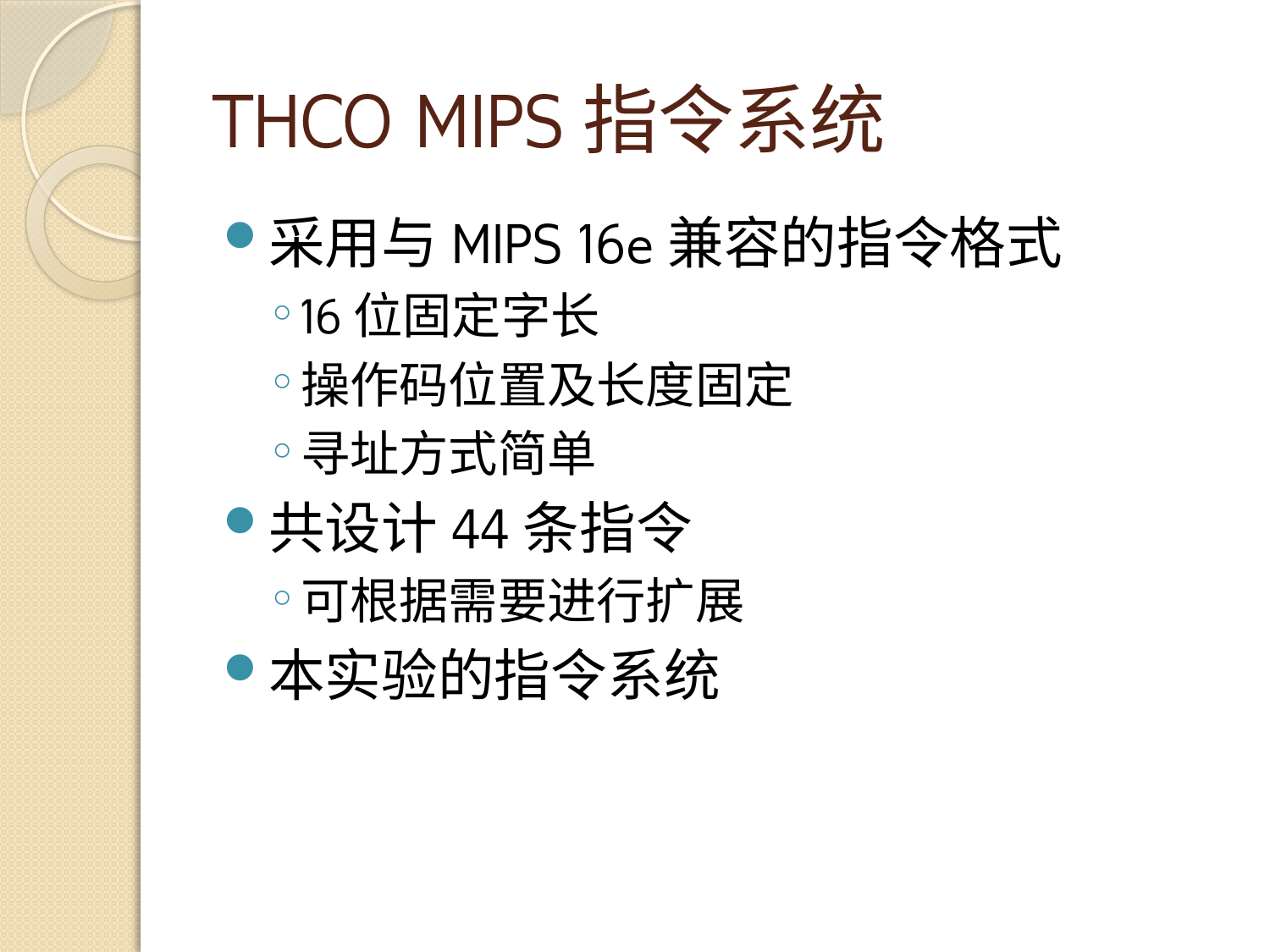

# THCO MIPS指令系统
采用与MIPS 16e兼容的指令格式
16位固定字长
操作码位置及长度固定
寻址方式简单
共设计44条指令
可根据需要进行扩展
本实验的指令系统